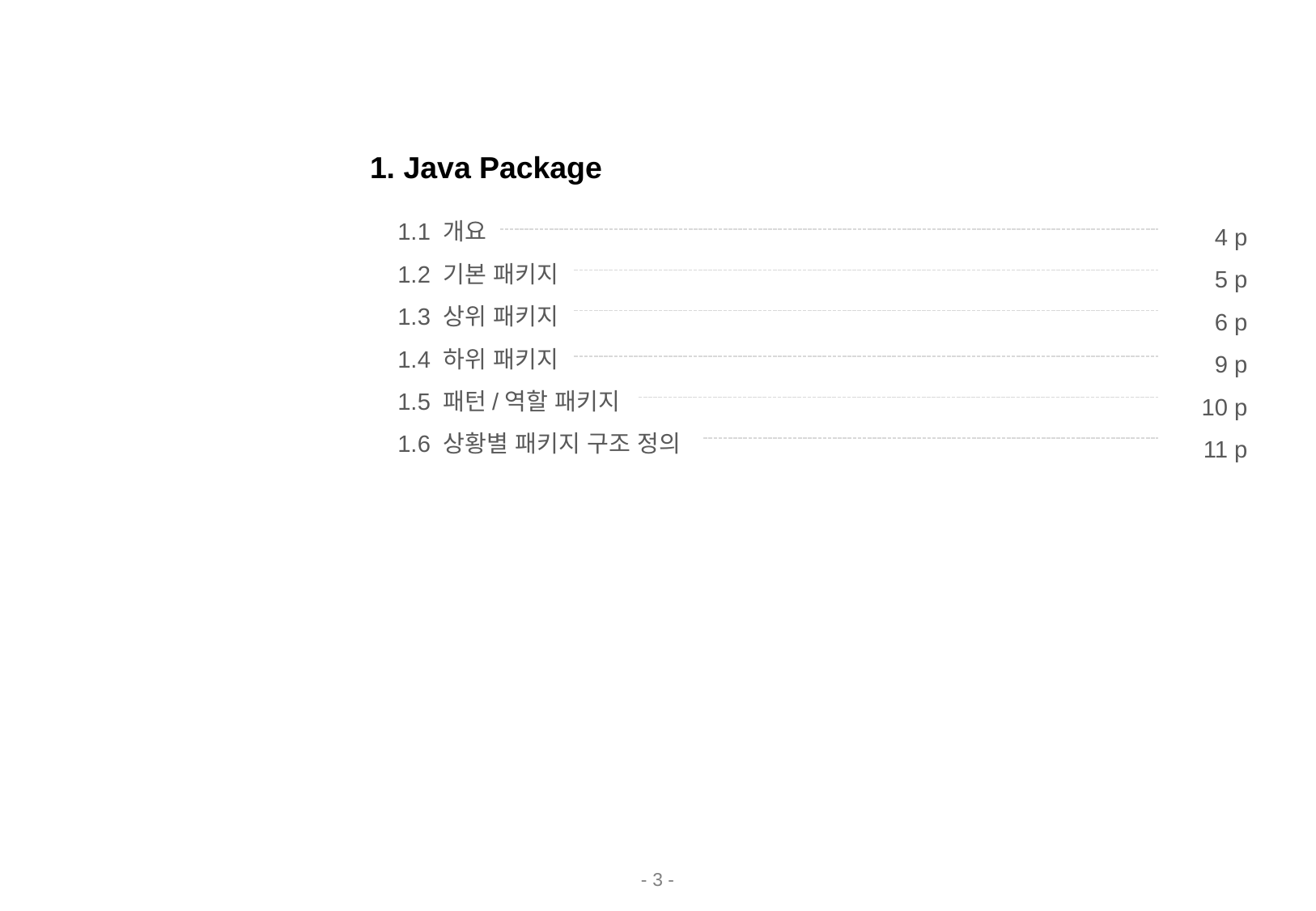

1. Java Package
1.1 개요
1.2 기본 패키지
1.3 상위 패키지
1.4 하위 패키지
1.5 패턴/역할 패키지
1.6 상황별 패키지 구조 정의
 4 p
5 p
6 p
9 p
10 p
11 p